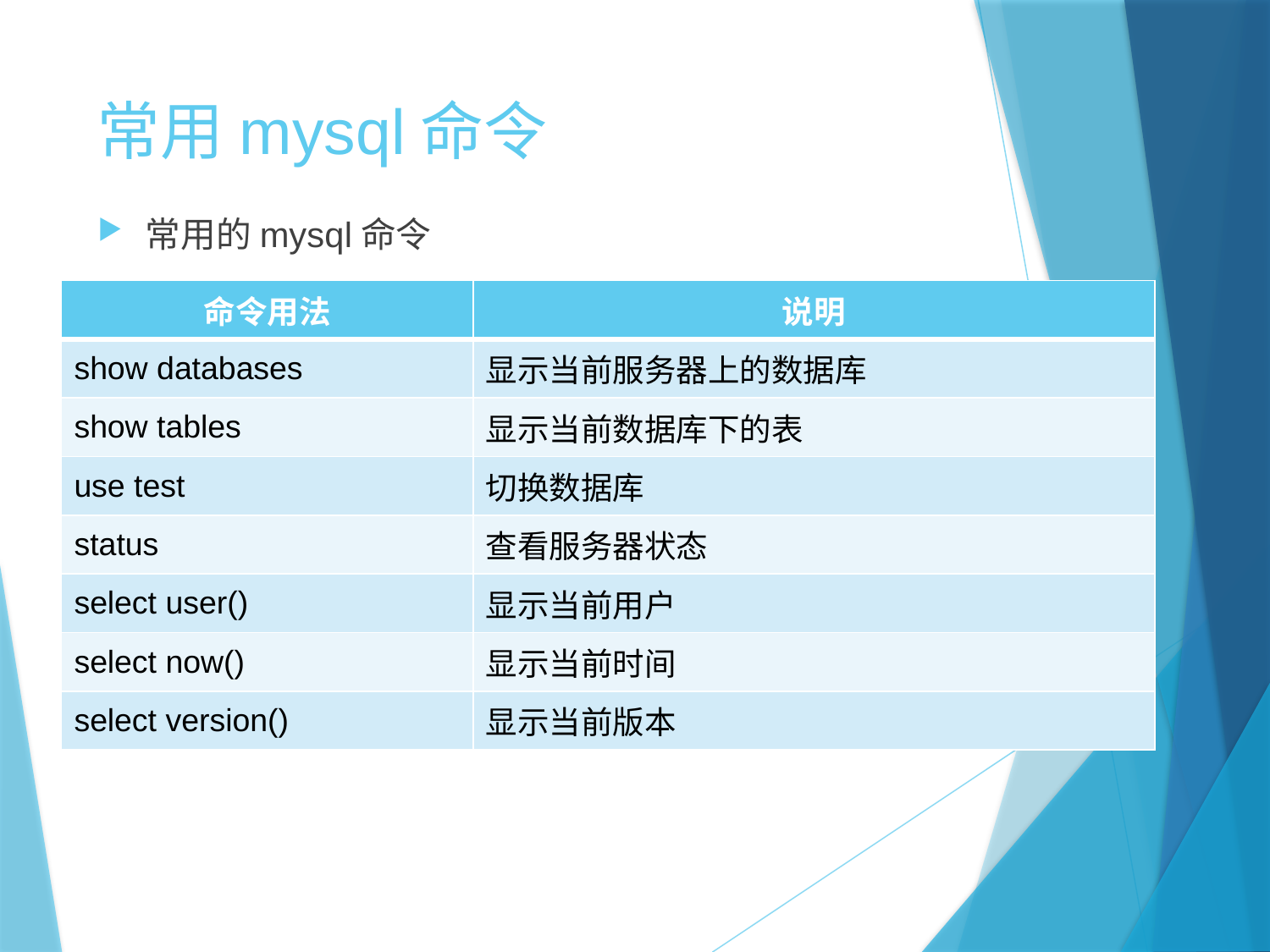

# 常用mysql命令
常用的mysql命令

| 命令用法 | 说明 |
| --- | --- |
| show databases | 显示当前服务器上的数据库 |
| show tables | 显示当前数据库下的表 |
| use test | 切换数据库 |
| status | 查看服务器状态 |
| select user() | 显示当前用户 |
| select now() | 显示当前时间 |
| select version() | 显示当前版本 |